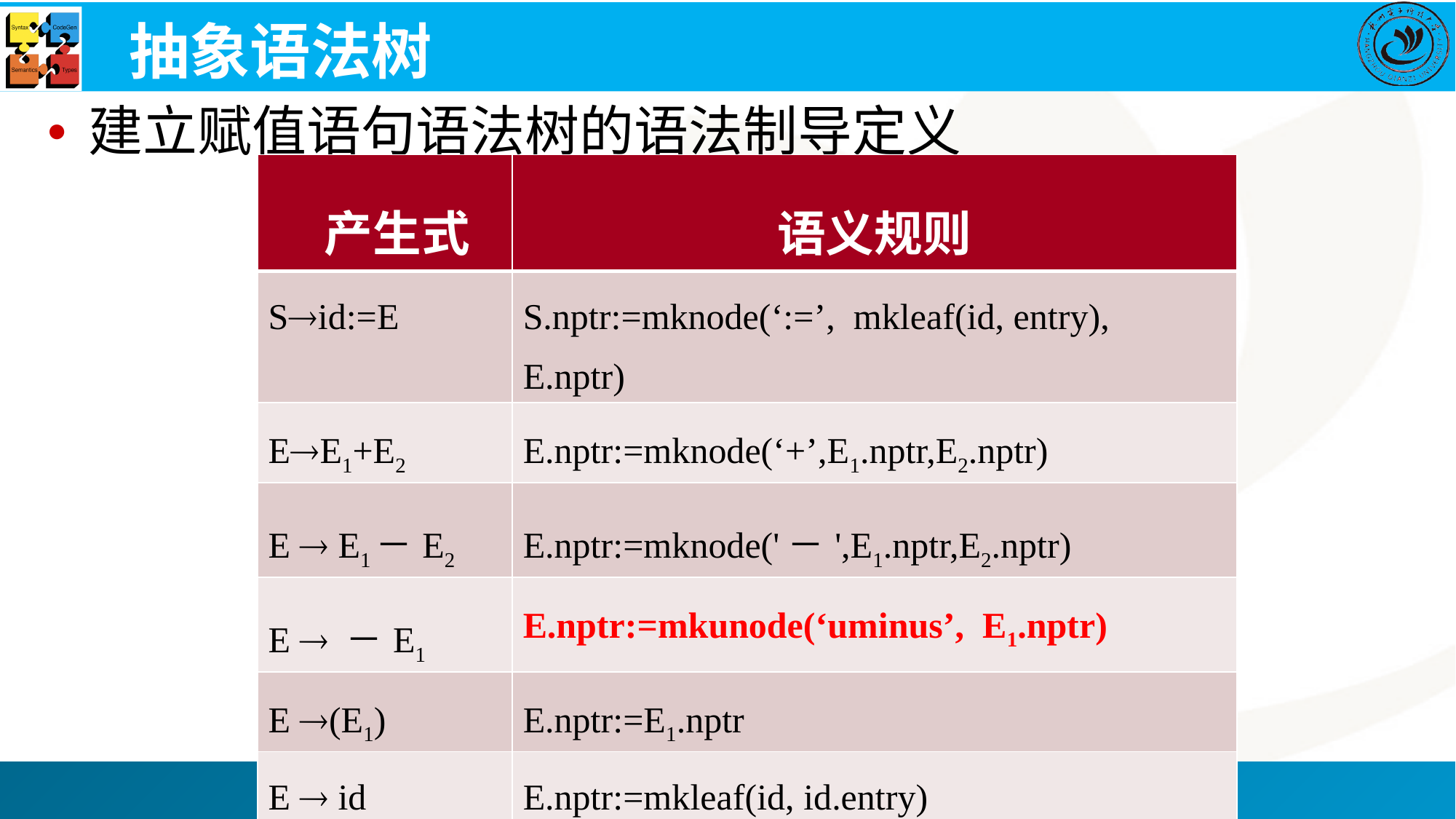

# 抽象语法树
建立赋值语句语法树的语法制导定义
| 产生式 | 语义规则 |
| --- | --- |
| S→id:=E | S.nptr:=mknode(‘:=’, mkleaf(id, entry), E.nptr) |
| E→E1+E2 | E.nptr:=mknode(‘+’,E1.nptr,E2.nptr) |
| E → E1－E2 | E.nptr:=mknode('－',E1.nptr,E2.nptr) |
| E → －E1 | E.nptr:=mkunode(‘uminus’, E1.nptr) |
| E →(E1) | E.nptr:=E1.nptr |
| E → id | E.nptr:=mkleaf(id, id.entry) |
| E → num | E.nptr:=mkleaf(num, num.val) |
16